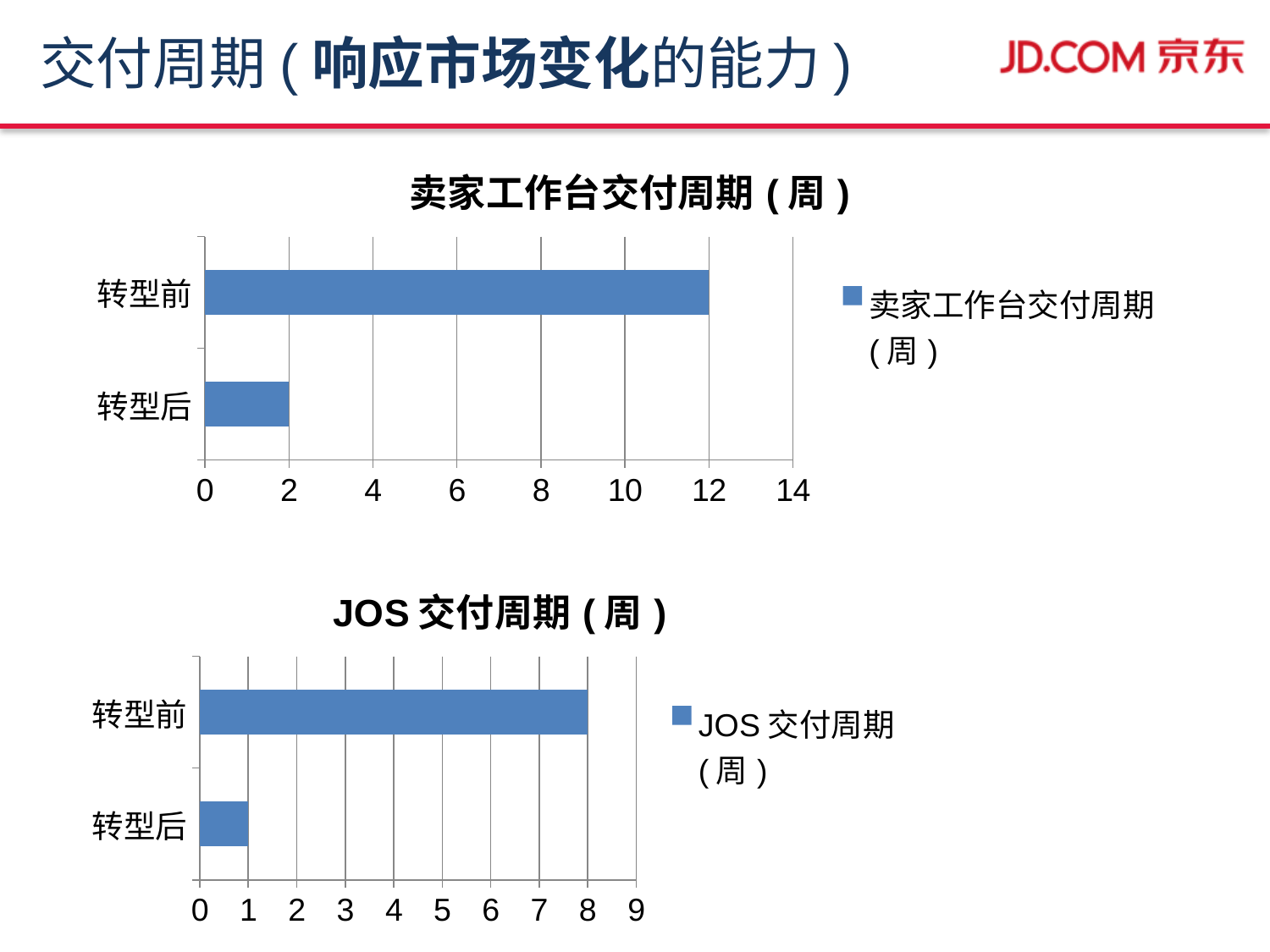

# 交付周期(响应市场变化的能力)

### Chart: 卖家工作台交付周期(周)

| Category | 卖家工作台交付周期(周) |
|---|---|
| 转型后 | 2.0 |
| 转型前 | 12.0 |

### Chart:

| Category | JOS交付周期(周) |
|---|---|
| 转型后 | 1.0 |
| 转型前 | 8.0 |